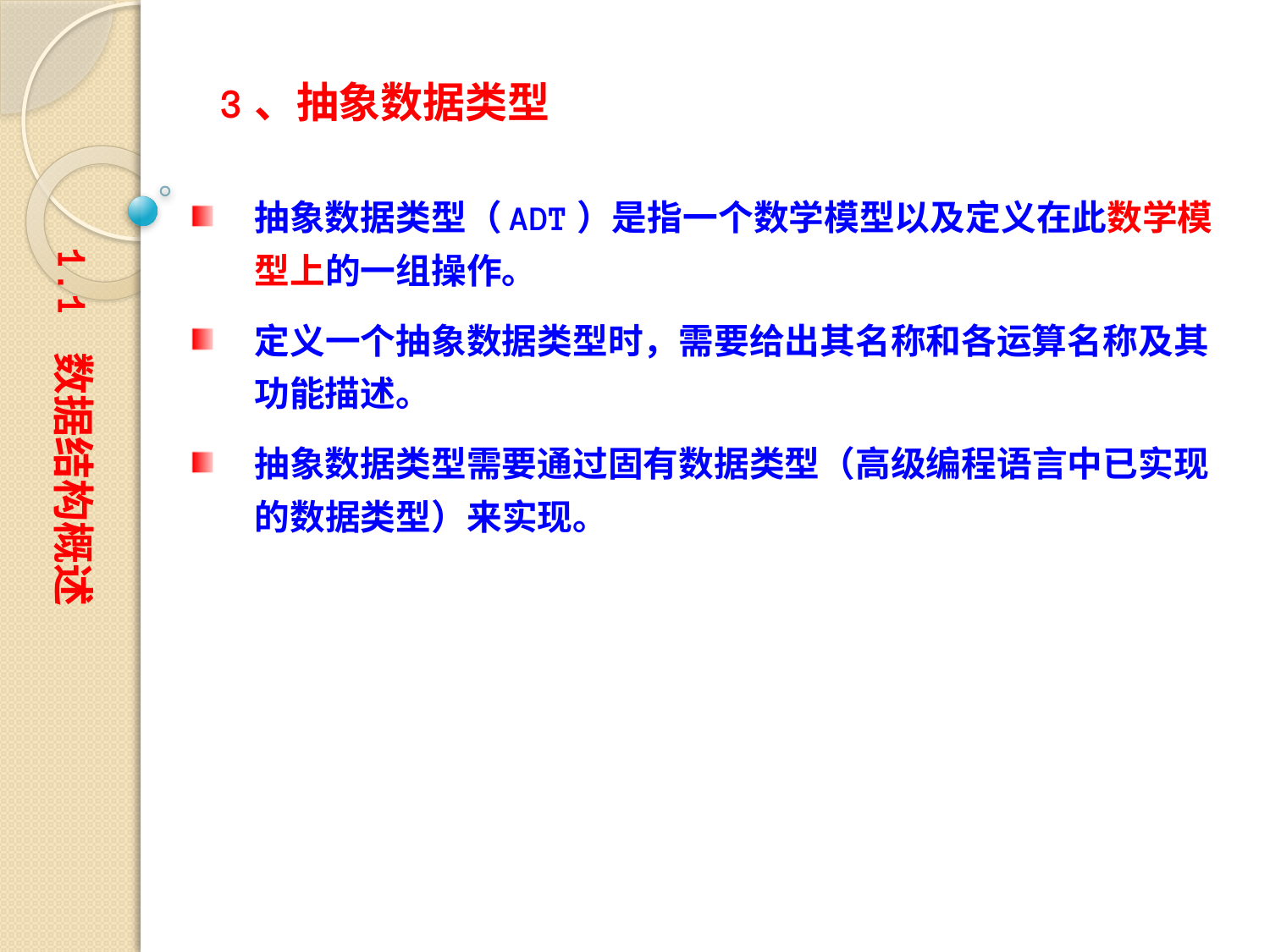

3、抽象数据类型
抽象数据类型（ADT）是指一个数学模型以及定义在此数学模型上的一组操作。
定义一个抽象数据类型时，需要给出其名称和各运算名称及其功能描述。
抽象数据类型需要通过固有数据类型（高级编程语言中已实现的数据类型）来实现。
1.1 数据结构概述